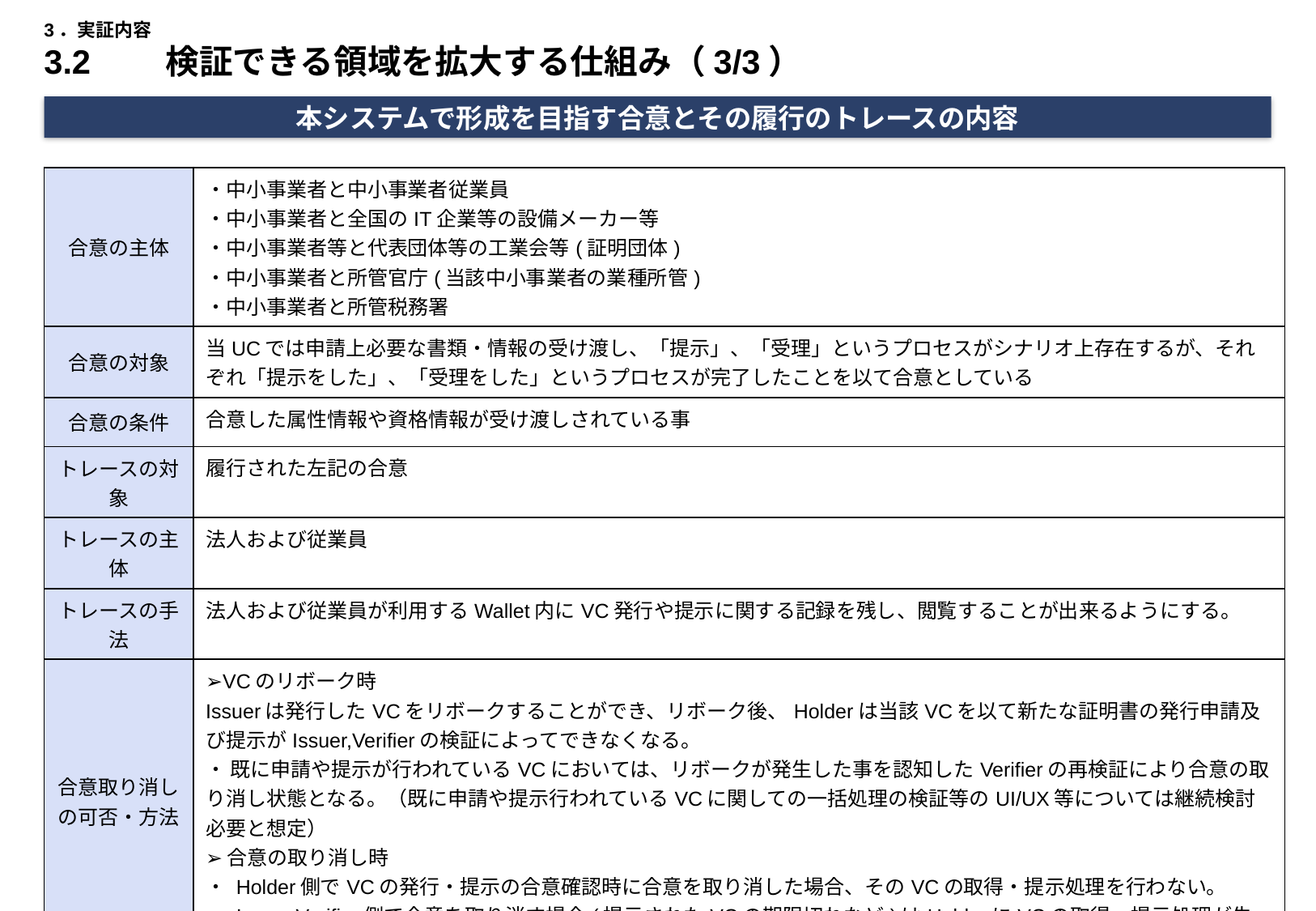

# 3．実証内容 3.2	検証できる領域を拡大する仕組み（3/3）
本システムで形成を目指す合意とその履行のトレースの内容
| 合意の主体 | ・中小事業者と中小事業者従業員 ・中小事業者と全国のIT企業等の設備メーカー等 ・中小事業者等と代表団体等の工業会等(証明団体) ・中小事業者と所管官庁(当該中小事業者の業種所管) ・中小事業者と所管税務署 |
| --- | --- |
| 合意の対象 | 当UCでは申請上必要な書類・情報の受け渡し、「提示」、「受理」というプロセスがシナリオ上存在するが、それぞれ「提示をした」、「受理をした」というプロセスが完了したことを以て合意としている |
| 合意の条件 | 合意した属性情報や資格情報が受け渡しされている事 |
| トレースの対象 | 履行された左記の合意 |
| トレースの主体 | 法人および従業員 |
| トレースの手法 | 法人および従業員が利用するWallet内にVC発行や提示に関する記録を残し、閲覧することが出来るようにする。 |
| 合意取り消しの可否・方法 | ➢VCのリボーク時 Issuerは発行したVCをリボークすることができ、リボーク後、Holderは当該VCを以て新たな証明書の発行申請及び提示がIssuer,Verifierの検証によってできなくなる。 ・ 既に申請や提示が行われているVCにおいては、リボークが発生した事を認知したVerifierの再検証により合意の取り消し状態となる。（既に申請や提示行われているVCに関しての一括処理の検証等のUI/UX等については継続検討必要と想定） ➢ 合意の取り消し時 ・ Holder側でVCの発行・提示の合意確認時に合意を取り消した場合、そのVCの取得・提示処理を行わない。 ・ Issuer,Verifier側で合意を取り消す場合(提示されたVCの期限切れなど)はHolderにVCの取得・提示処理が失敗したことを通知する。 |